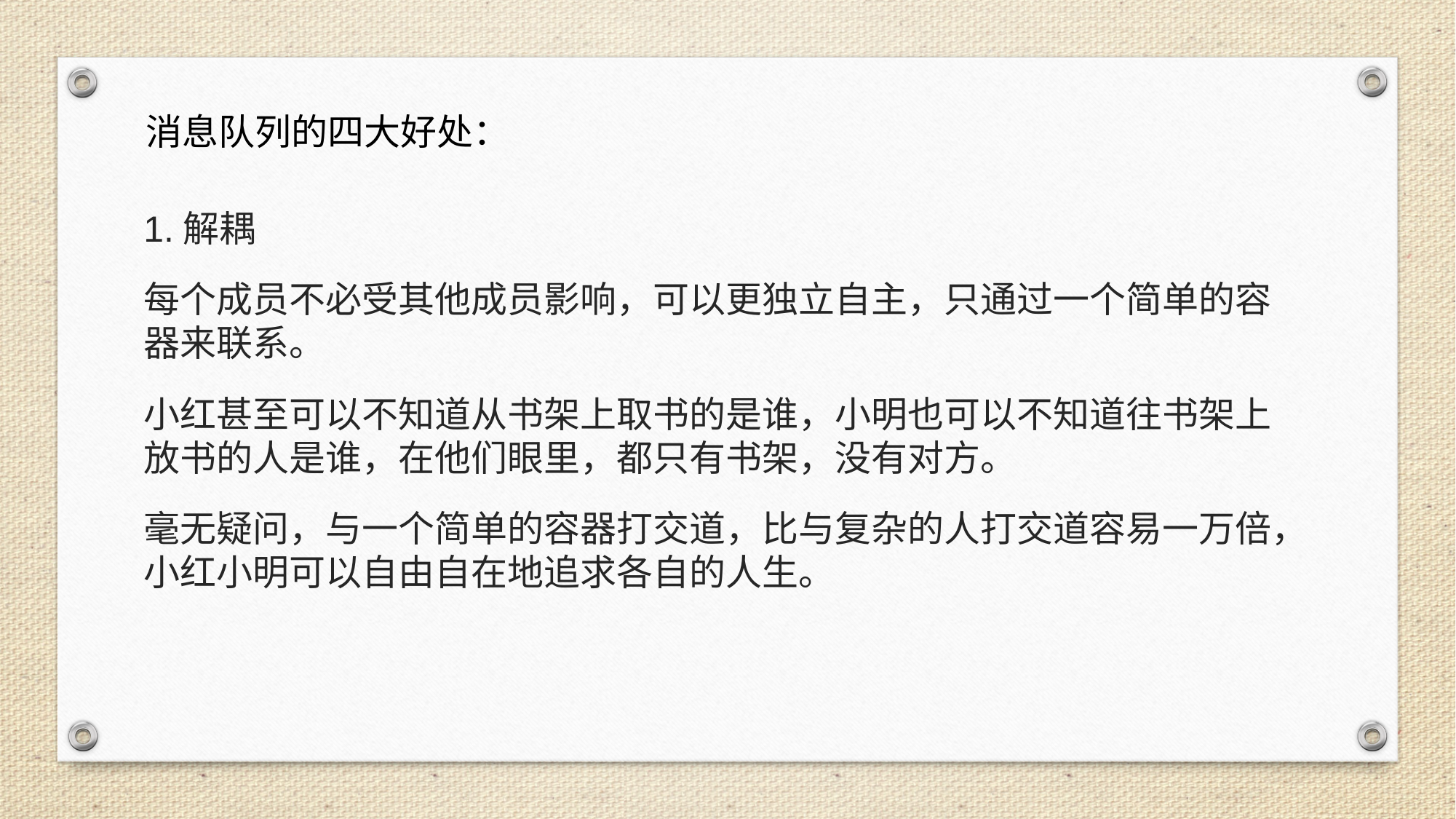

消息队列的四大好处：
1.解耦
每个成员不必受其他成员影响，可以更独立自主，只通过一个简单的容器来联系。
小红甚至可以不知道从书架上取书的是谁，小明也可以不知道往书架上放书的人是谁，在他们眼里，都只有书架，没有对方。
毫无疑问，与一个简单的容器打交道，比与复杂的人打交道容易一万倍，小红小明可以自由自在地追求各自的人生。